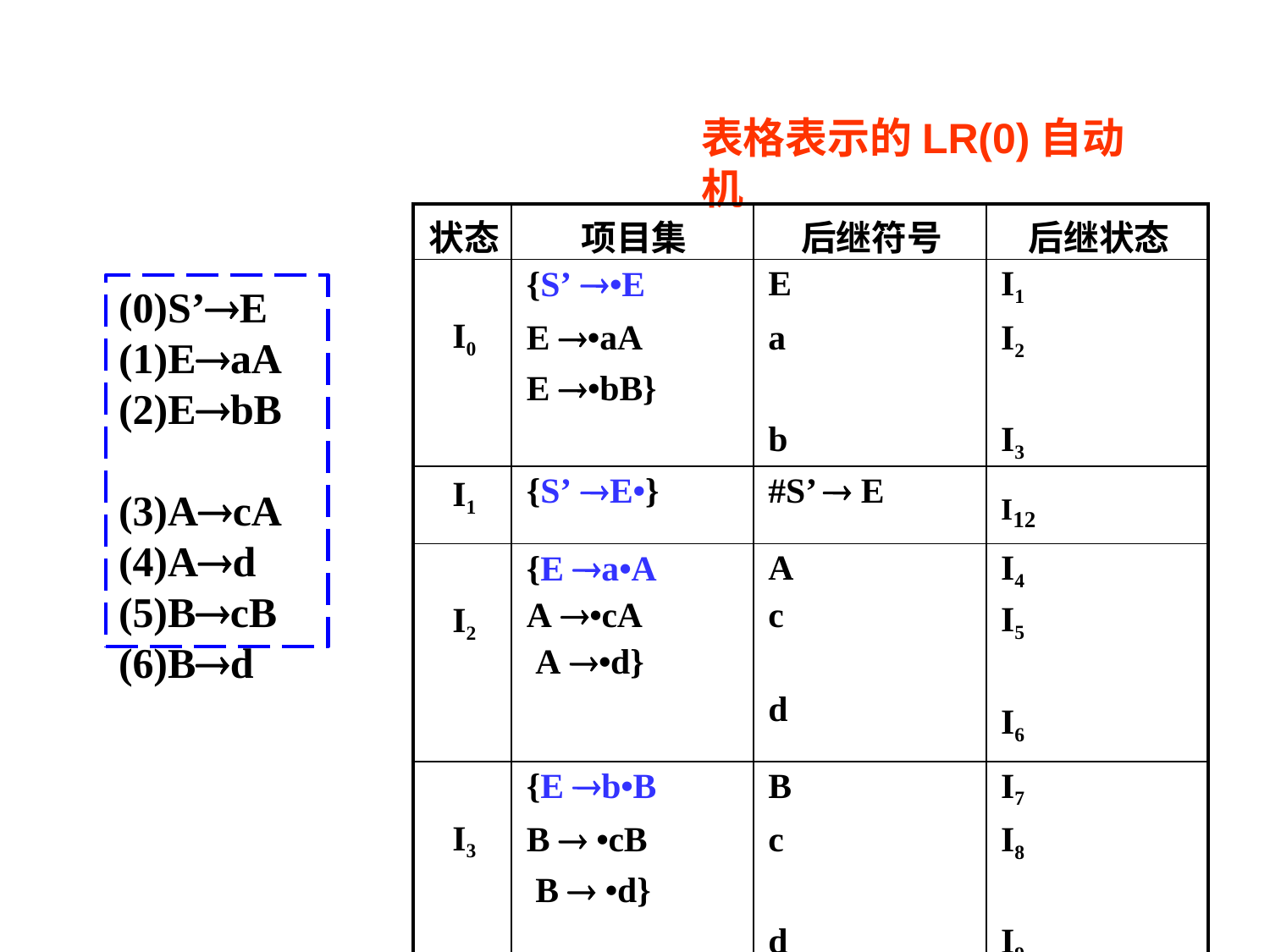

# 表格表示的LR(0)自动机
| 状态 | 项目集 | 后继符号 | 后继状态 |
| --- | --- | --- | --- |
| I0 | {S’ →•E E →•aA E →•bB} | E a b | I1 I2 I3 |
| I1 | {S’ →E•} | #S’ → E | I12 |
| I2 | {E →a•A A →•cA A →•d} | A c d | I4 I5 I6 |
| I3 | {E →b•B B → •cB B → •d} | B c d | I7 I8 I9 |

(0)S’→E  (1)E→aA  (2)E→bB  (3)A→cA
(4)A→d  (5)B→cB
(6)B→d